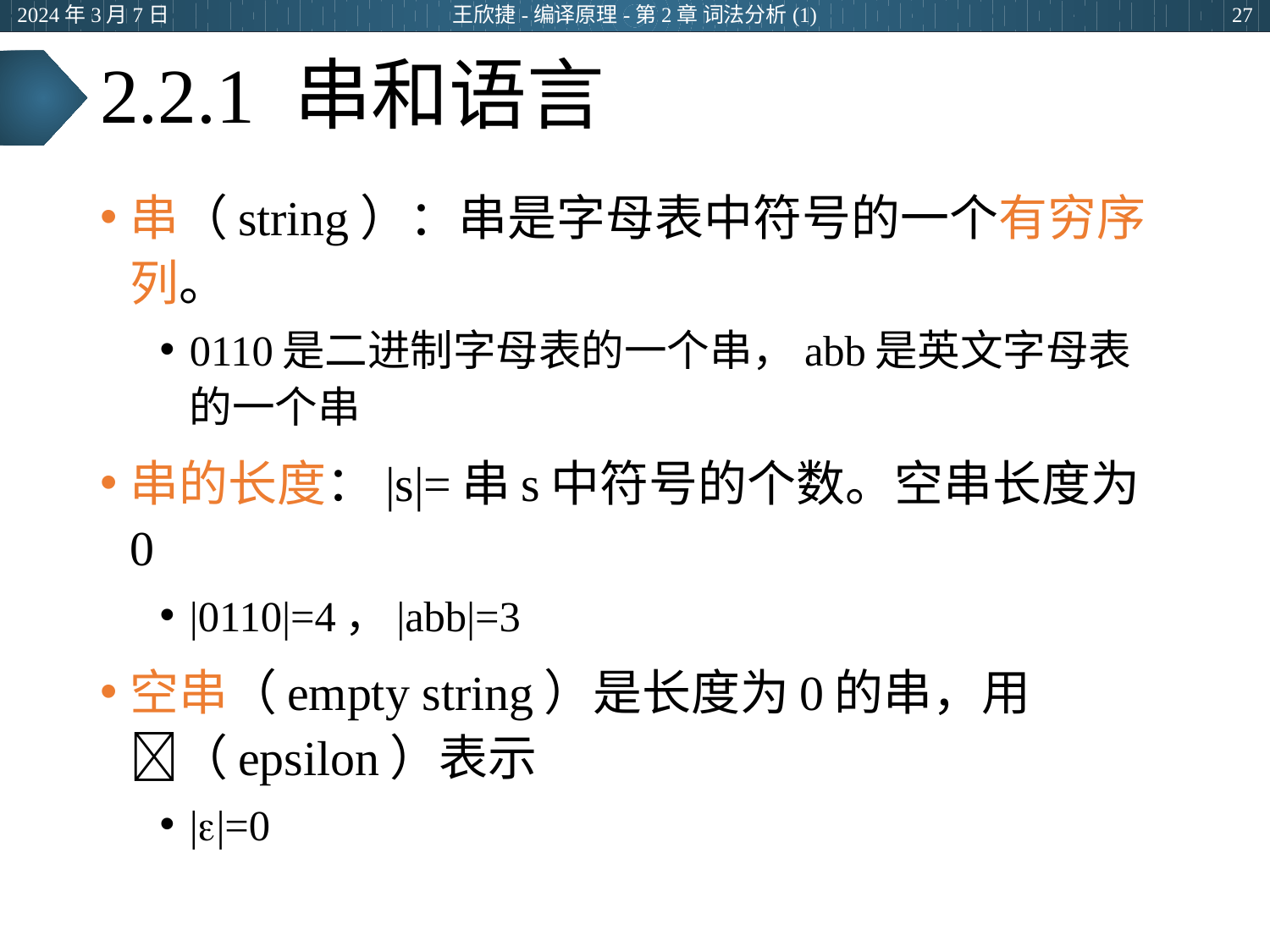

2024年3月7日
王欣捷-编译原理-第2章 词法分析(1)
27
# 2.2.1 串和语言
串（string）：串是字母表中符号的一个有穷序列。
0110是二进制字母表的一个串，abb是英文字母表的一个串
串的长度：|s|=串s中符号的个数。空串长度为0
|0110|=4，|abb|=3
空串（empty string）是长度为0的串，用ε（epsilon）表示
|ε|=0